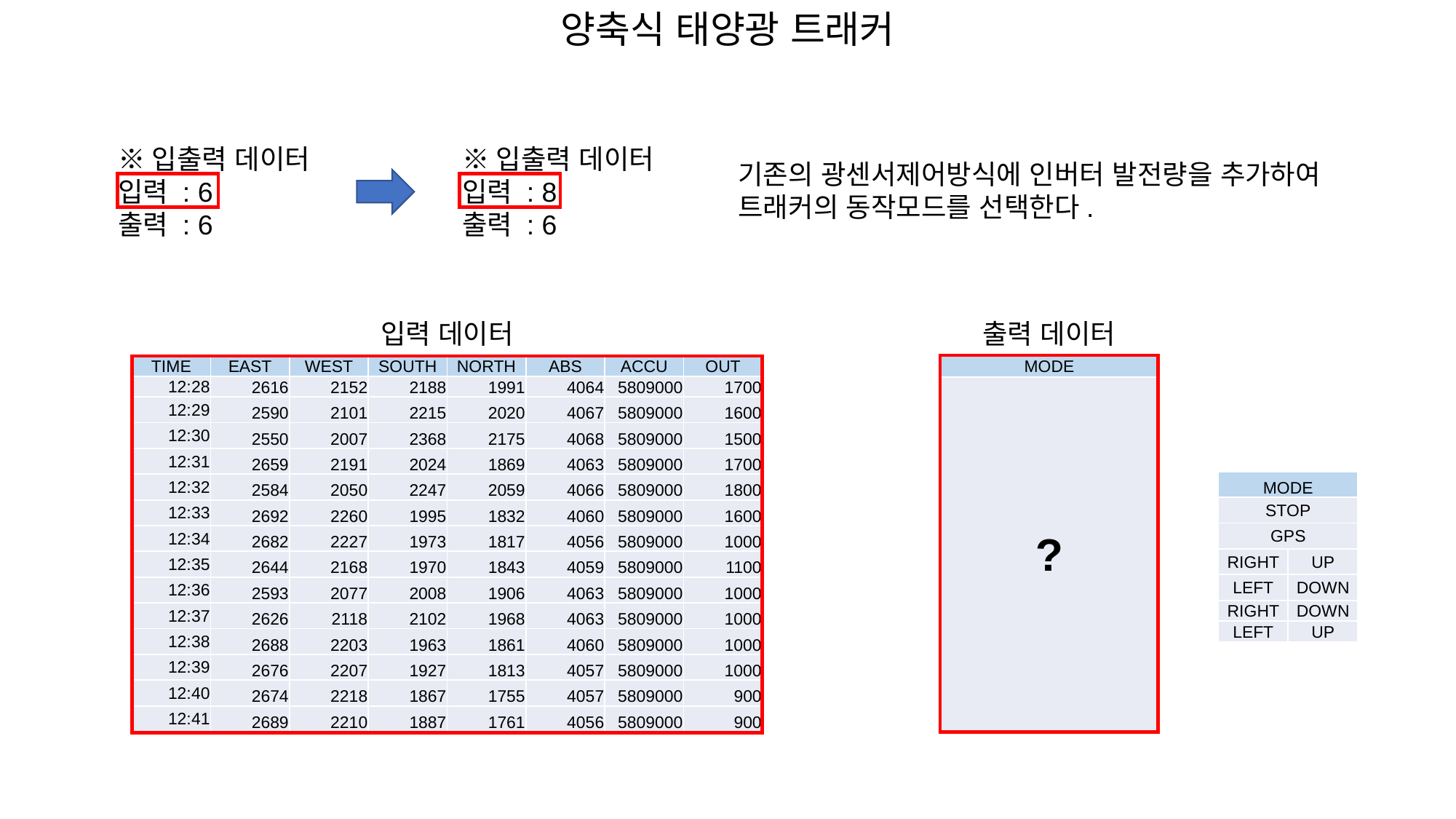

양축식 태양광 트래커
※입출력 데이터
입력 : 6
출력 : 6
※입출력 데이터
입력 : 8
출력 : 6
기존의 광센서제어방식에 인버터 발전량을 추가하여 트래커의 동작모드를 선택한다.

입력 데이터
출력 데이터
| MODE |
| --- |
| ? |
| TIME | EAST | WEST | SOUTH | NORTH | ABS | ACCU | OUT |
| --- | --- | --- | --- | --- | --- | --- | --- |
| 12:28 | 2616 | 2152 | 2188 | 1991 | 4064 | 5809000 | 1700 |
| 12:29 | 2590 | 2101 | 2215 | 2020 | 4067 | 5809000 | 1600 |
| 12:30 | 2550 | 2007 | 2368 | 2175 | 4068 | 5809000 | 1500 |
| 12:31 | 2659 | 2191 | 2024 | 1869 | 4063 | 5809000 | 1700 |
| 12:32 | 2584 | 2050 | 2247 | 2059 | 4066 | 5809000 | 1800 |
| 12:33 | 2692 | 2260 | 1995 | 1832 | 4060 | 5809000 | 1600 |
| 12:34 | 2682 | 2227 | 1973 | 1817 | 4056 | 5809000 | 1000 |
| 12:35 | 2644 | 2168 | 1970 | 1843 | 4059 | 5809000 | 1100 |
| 12:36 | 2593 | 2077 | 2008 | 1906 | 4063 | 5809000 | 1000 |
| 12:37 | 2626 | 2118 | 2102 | 1968 | 4063 | 5809000 | 1000 |
| 12:38 | 2688 | 2203 | 1963 | 1861 | 4060 | 5809000 | 1000 |
| 12:39 | 2676 | 2207 | 1927 | 1813 | 4057 | 5809000 | 1000 |
| 12:40 | 2674 | 2218 | 1867 | 1755 | 4057 | 5809000 | 900 |
| 12:41 | 2689 | 2210 | 1887 | 1761 | 4056 | 5809000 | 900 |

| MODE |  |
| --- | --- |
| STOP |  |
| GPS |  |
| RIGHT | UP |
| LEFT | DOWN |
| RIGHT | DOWN |
| LEFT | UP |